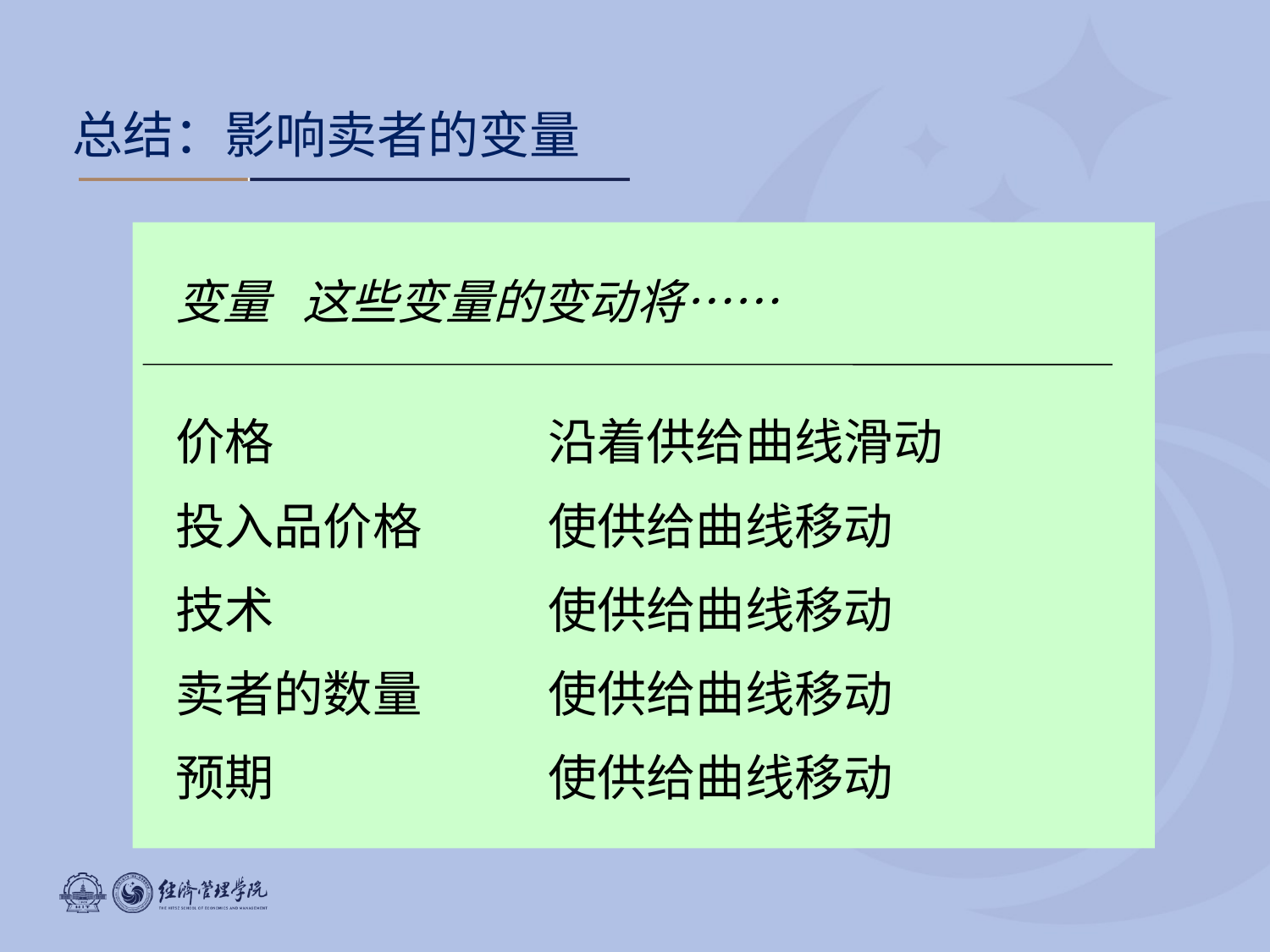

0
总结：影响卖者的变量

变量	这些变量的变动将……

价格	沿着供给曲线滑动
投入品价格	使供给曲线移动
技术	使供给曲线移动
卖者的数量	使供给曲线移动
预期	使供给曲线移动